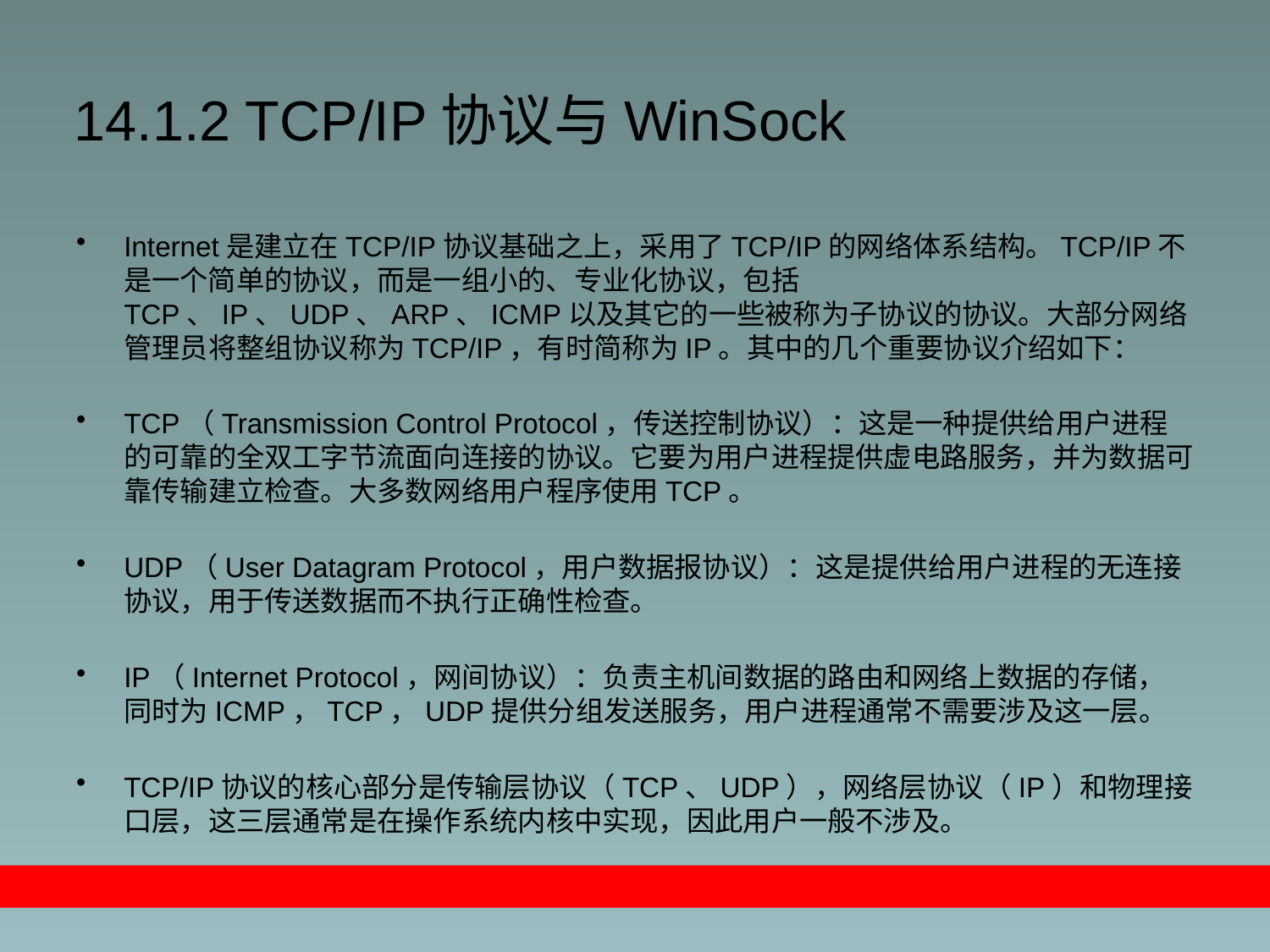

# 14.1.2 TCP/IP协议与WinSock
Internet是建立在TCP/IP协议基础之上，采用了TCP/IP的网络体系结构。TCP/IP不是一个简单的协议，而是一组小的、专业化协议，包括TCP、IP、UDP、ARP、ICMP以及其它的一些被称为子协议的协议。大部分网络管理员将整组协议称为TCP/IP，有时简称为IP。其中的几个重要协议介绍如下：
TCP（Transmission Control Protocol，传送控制协议）：这是一种提供给用户进程的可靠的全双工字节流面向连接的协议。它要为用户进程提供虚电路服务，并为数据可靠传输建立检查。大多数网络用户程序使用TCP。
UDP（User Datagram Protocol，用户数据报协议）：这是提供给用户进程的无连接协议，用于传送数据而不执行正确性检查。
IP（Internet Protocol，网间协议）：负责主机间数据的路由和网络上数据的存储，同时为ICMP，TCP，UDP提供分组发送服务，用户进程通常不需要涉及这一层。
TCP/IP协议的核心部分是传输层协议（TCP、UDP），网络层协议（IP）和物理接口层，这三层通常是在操作系统内核中实现，因此用户一般不涉及。